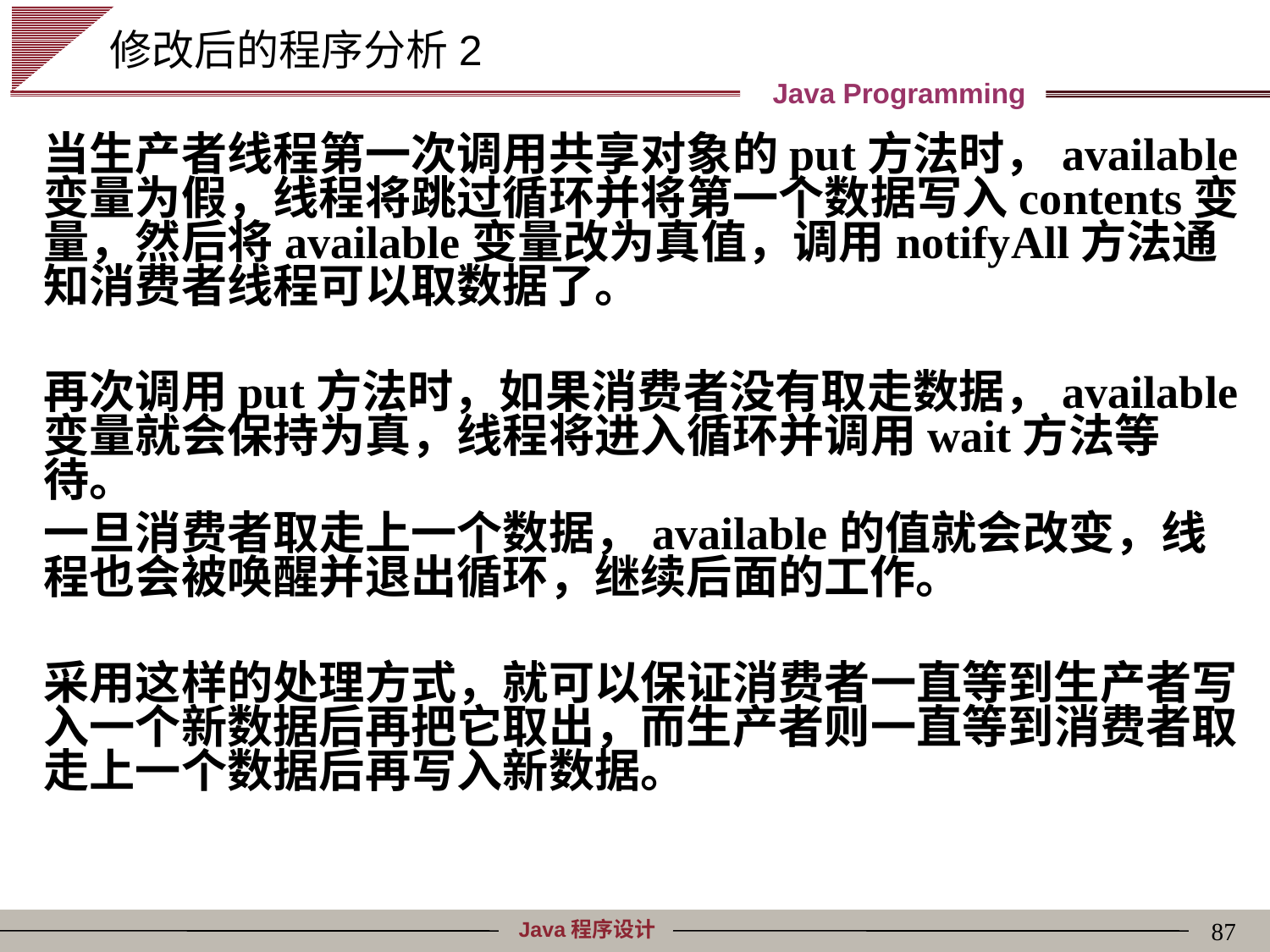

# 修改后的程序分析2
当生产者线程第一次调用共享对象的put方法时，available变量为假，线程将跳过循环并将第一个数据写入contents变量，然后将available变量改为真值，调用notifyAll方法通知消费者线程可以取数据了。

再次调用put方法时，如果消费者没有取走数据，available变量就会保持为真，线程将进入循环并调用wait方法等待。
一旦消费者取走上一个数据，available的值就会改变，线程也会被唤醒并退出循环，继续后面的工作。

采用这样的处理方式，就可以保证消费者一直等到生产者写入一个新数据后再把它取出，而生产者则一直等到消费者取走上一个数据后再写入新数据。